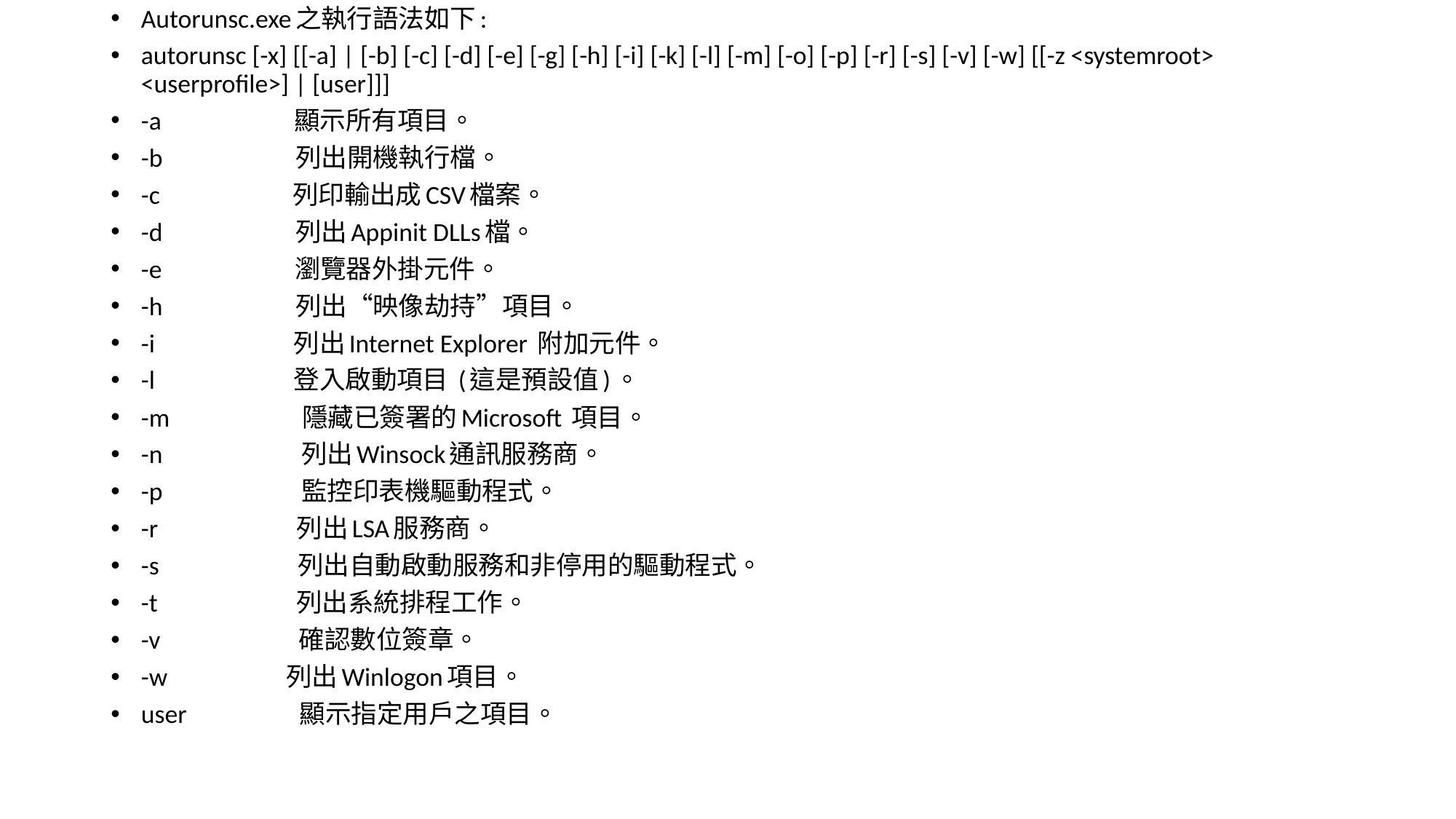

Autorunsc.exe之執行語法如下:
autorunsc [-x] [[-a] | [-b] [-c] [-d] [-e] [-g] [-h] [-i] [-k] [-l] [-m] [-o] [-p] [-r] [-s] [-v] [-w] [[-z <systemroot> <userprofile>] | [user]]]
-a　　　　　顯示所有項目。
-b　　　　　列出開機執行檔。
-c　　　　　列印輸出成CSV檔案。
-d　　　　　列出Appinit DLLs檔。
-e　　　　　瀏覽器外掛元件。
-h　　　　　列出“映像劫持”項目。
-i　　　　　 列出Internet Explorer 附加元件。
-l　　　　　 登入啟動項目 (這是預設值)。
-m　　　　　隱藏已簽署的Microsoft 項目。
-n　　　　　 列出Winsock通訊服務商。
-p　　　　　 監控印表機驅動程式。
-r　　　　　 列出LSA服務商。
-s　　　　　 列出自動啟動服務和非停用的驅動程式。
-t　　　　　 列出系統排程工作。
-v　　　　　 確認數位簽章。
-w　　　　  列出Winlogon項目。
user　　　　 顯示指定用戶之項目。